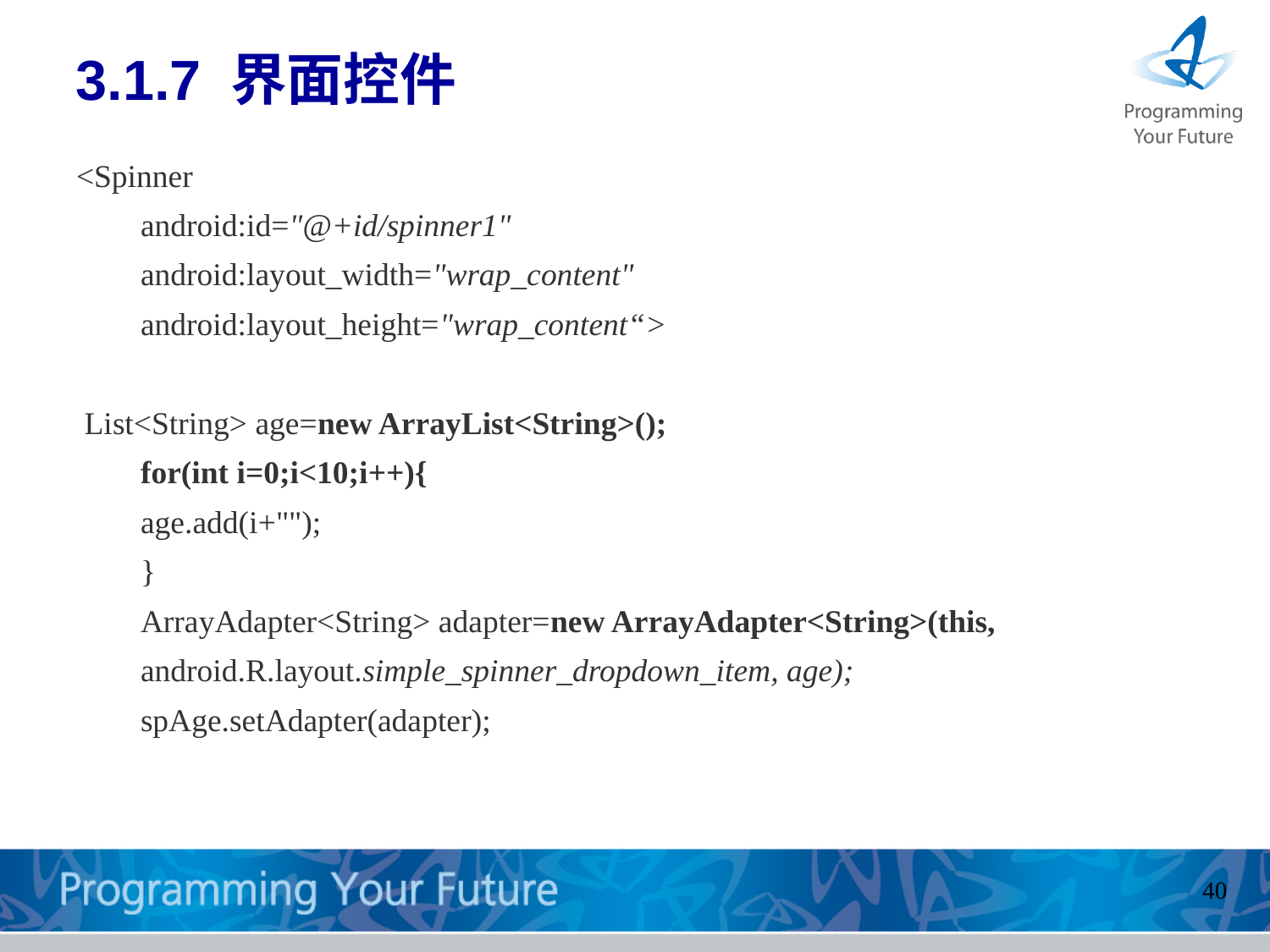

3.1.7 界面控件
<Spinner
        android:id="@+id/spinner1"
        android:layout_width="wrap_content"
        android:layout_height="wrap_content“>

 List<String> age=new ArrayList<String>();
        for(int i=0;i<10;i++){
        age.add(i+"");
        }
        ArrayAdapter<String> adapter=new ArrayAdapter<String>(this,
        android.R.layout.simple_spinner_dropdown_item, age);
        spAge.setAdapter(adapter);